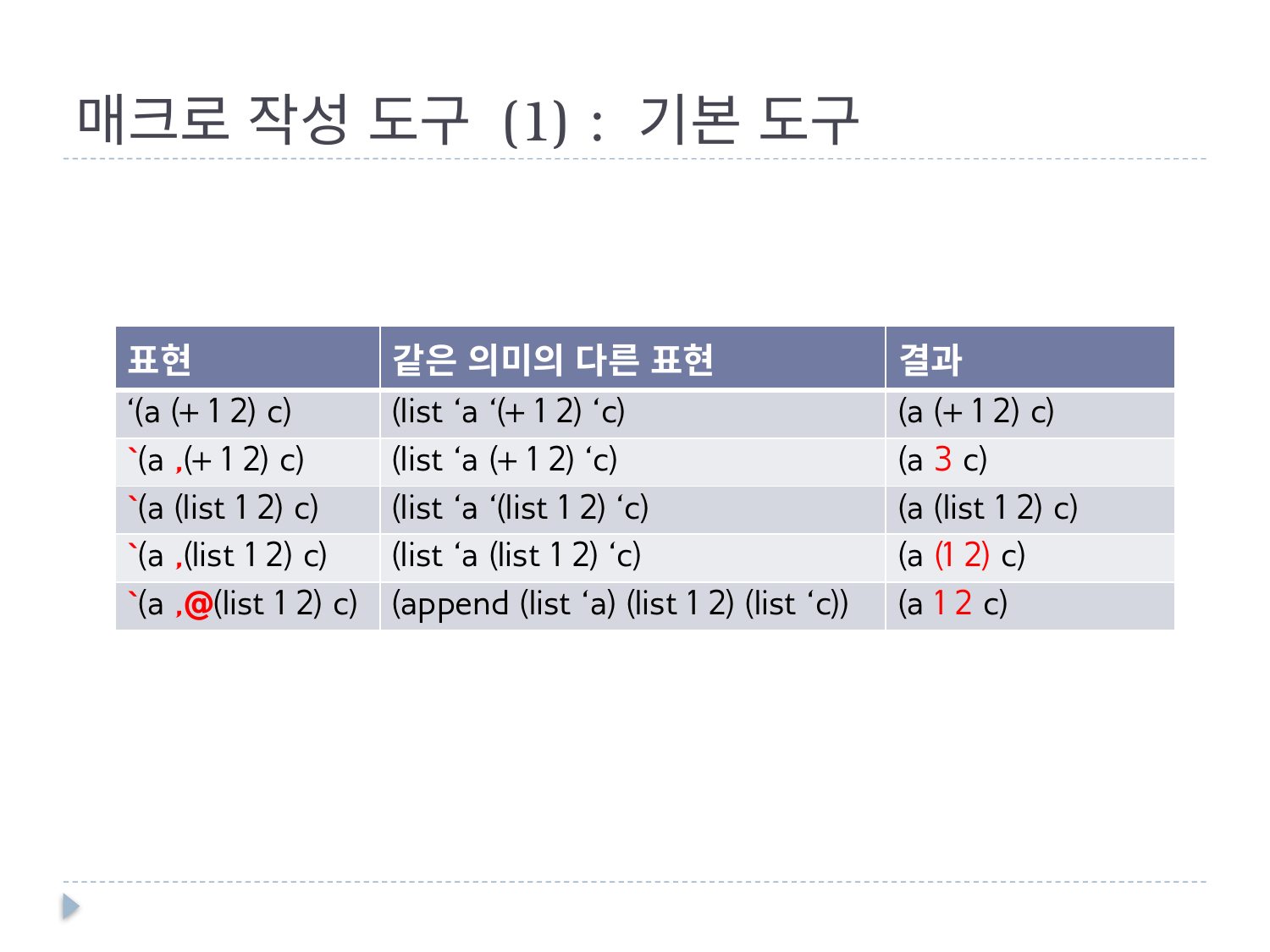

# 매크로 작성 도구 (1) : 기본 도구
| 표현 | 같은 의미의 다른 표현 | 결과 |
| --- | --- | --- |
| ‘(a (+ 1 2) c) | (list ‘a ‘(+ 1 2) ‘c) | (a (+ 1 2) c) |
| `(a ,(+ 1 2) c) | (list ‘a (+ 1 2) ‘c) | (a 3 c) |
| `(a (list 1 2) c) | (list ‘a ‘(list 1 2) ‘c) | (a (list 1 2) c) |
| `(a ,(list 1 2) c) | (list ‘a (list 1 2) ‘c) | (a (1 2) c) |
| `(a ,@(list 1 2) c) | (append (list ‘a) (list 1 2) (list ‘c)) | (a 1 2 c) |